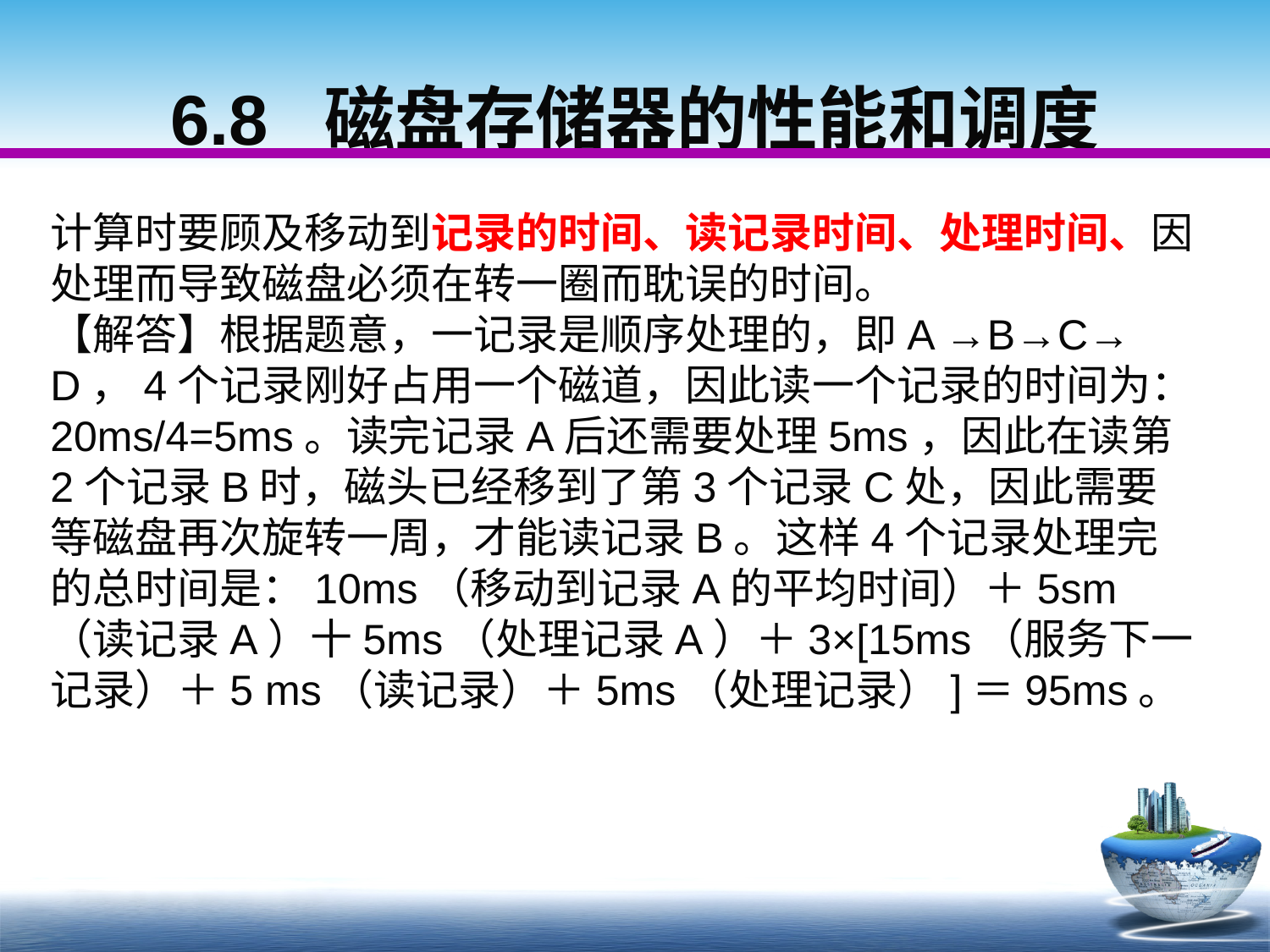

6.8  磁盘存储器的性能和调度

计算时要顾及移动到记录的时间、读记录时间、处理时间、因处理而导致磁盘必须在转一圈而耽误的时间。
【解答】根据题意，一记录是顺序处理的，即A →B→C→ D，4个记录刚好占用一个磁道，因此读一个记录的时间为：20ms/4=5ms。读完记录A后还需要处理5ms，因此在读第2个记录B时，磁头已经移到了第3个记录C处，因此需要等磁盘再次旋转一周，才能读记录B。这样4个记录处理完的总时间是：10ms（移动到记录A的平均时间）＋5sm（读记录A）十5ms（处理记录A）＋3×[15ms（服务下一记录）＋5 ms（读记录）＋5ms（处理记录）]＝95ms。